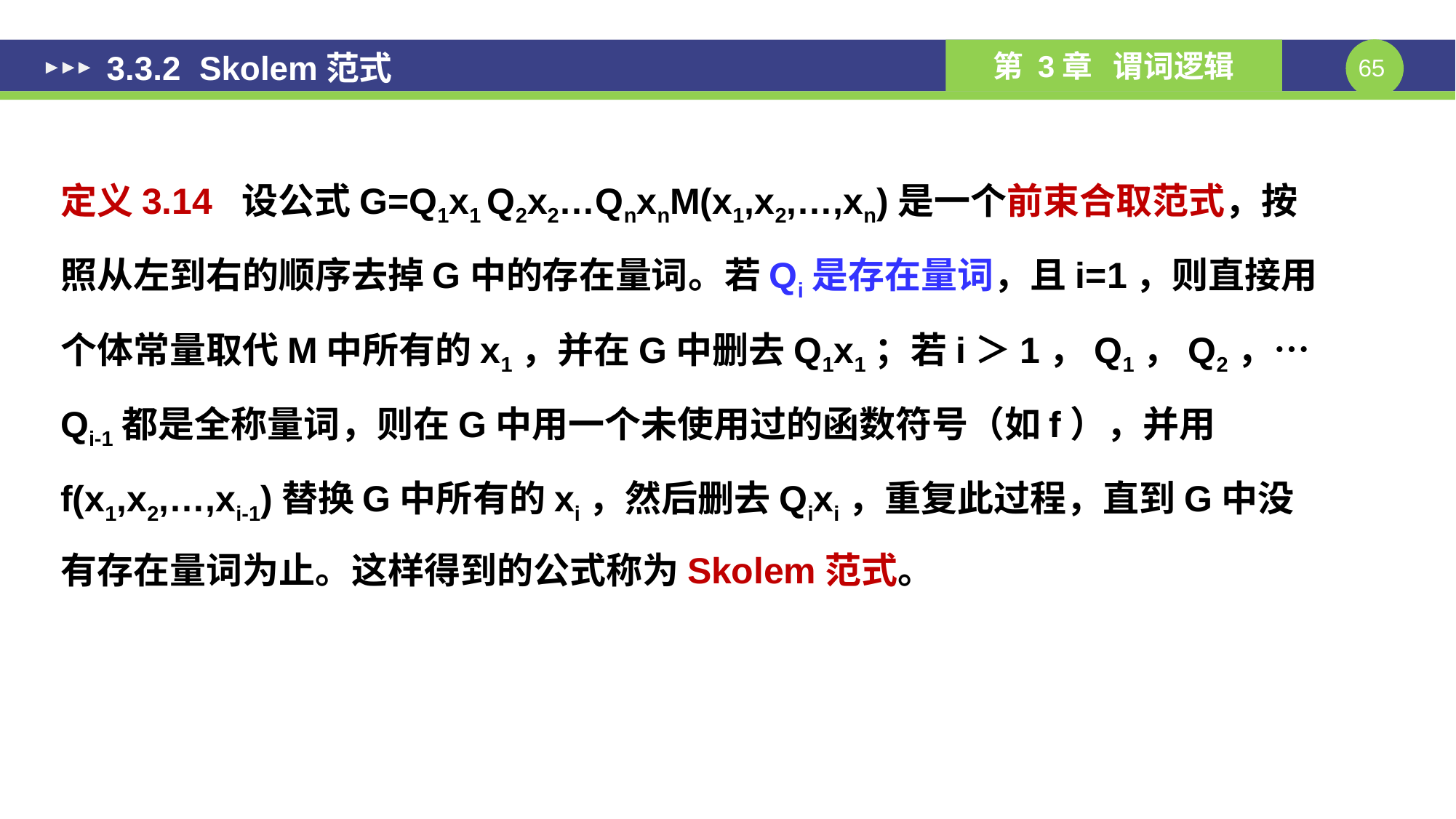

3.3.2  Skolem范式
定义3.14  设公式G=Q1x1 Q2x2…QnxnM(x1,x2,…,xn)是一个前束合取范式，按照从左到右的顺序去掉G中的存在量词。若Qi是存在量词，且i=1，则直接用个体常量取代M中所有的x1，并在G中删去Q1x1；若i＞1，Q1，Q2，…Qi-1都是全称量词，则在G中用一个未使用过的函数符号（如f），并用f(x1,x2,…,xi-1)替换G中所有的xi，然后删去Qixi，重复此过程，直到G中没有存在量词为止。这样得到的公式称为Skolem范式。